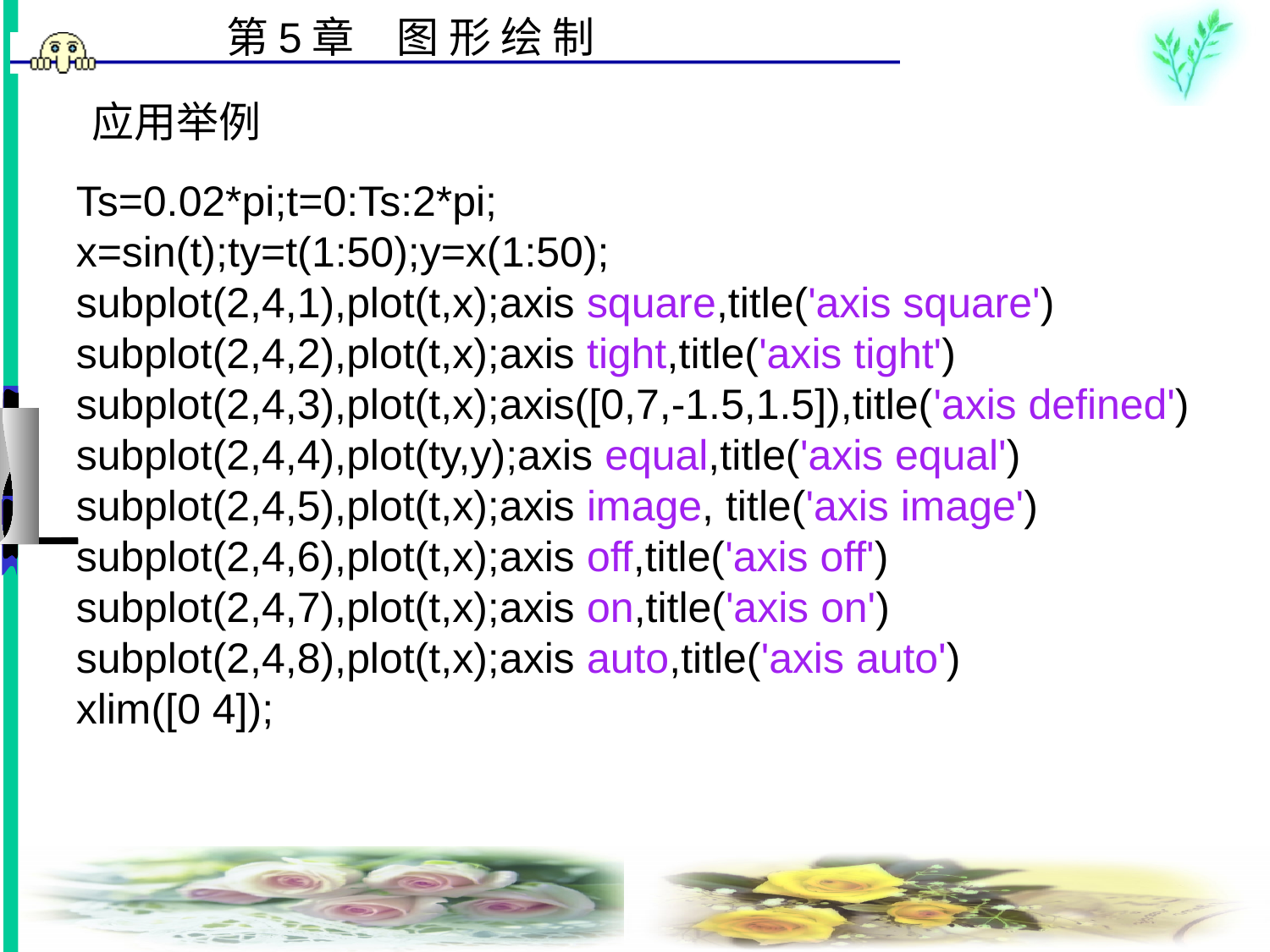

# 应用举例
Ts=0.02*pi;t=0:Ts:2*pi;
x=sin(t);ty=t(1:50);y=x(1:50);
subplot(2,4,1),plot(t,x);axis square,title('axis square')
subplot(2,4,2),plot(t,x);axis tight,title('axis tight')
subplot(2,4,3),plot(t,x);axis([0,7,-1.5,1.5]),title('axis defined')
subplot(2,4,4),plot(ty,y);axis equal,title('axis equal')
subplot(2,4,5),plot(t,x);axis image, title('axis image')
subplot(2,4,6),plot(t,x);axis off,title('axis off')
subplot(2,4,7),plot(t,x);axis on,title('axis on')
subplot(2,4,8),plot(t,x);axis auto,title('axis auto')
xlim([0 4]);